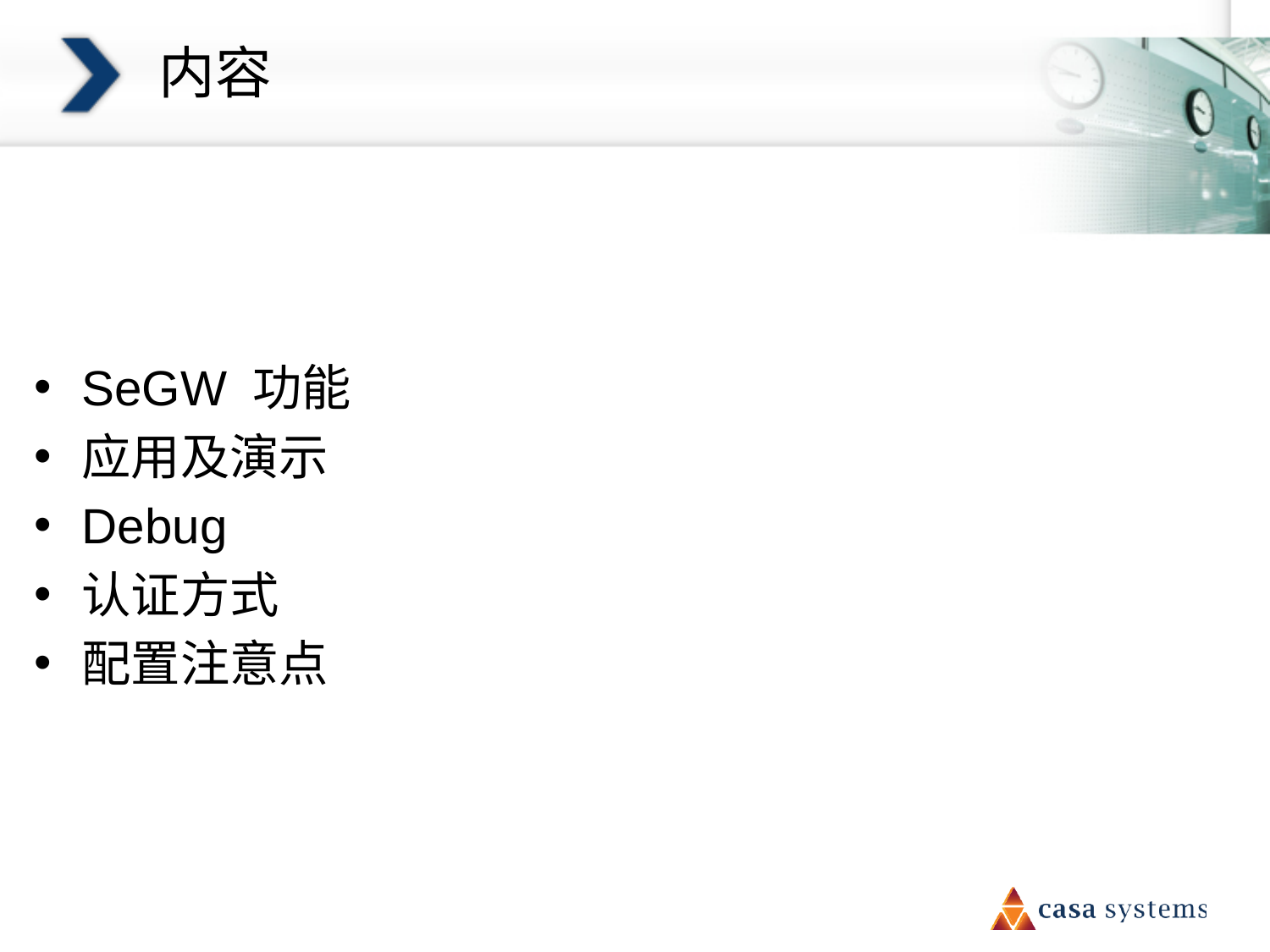

# 内容

SeGW 功能
应用及演示
Debug
认证方式
配置注意点